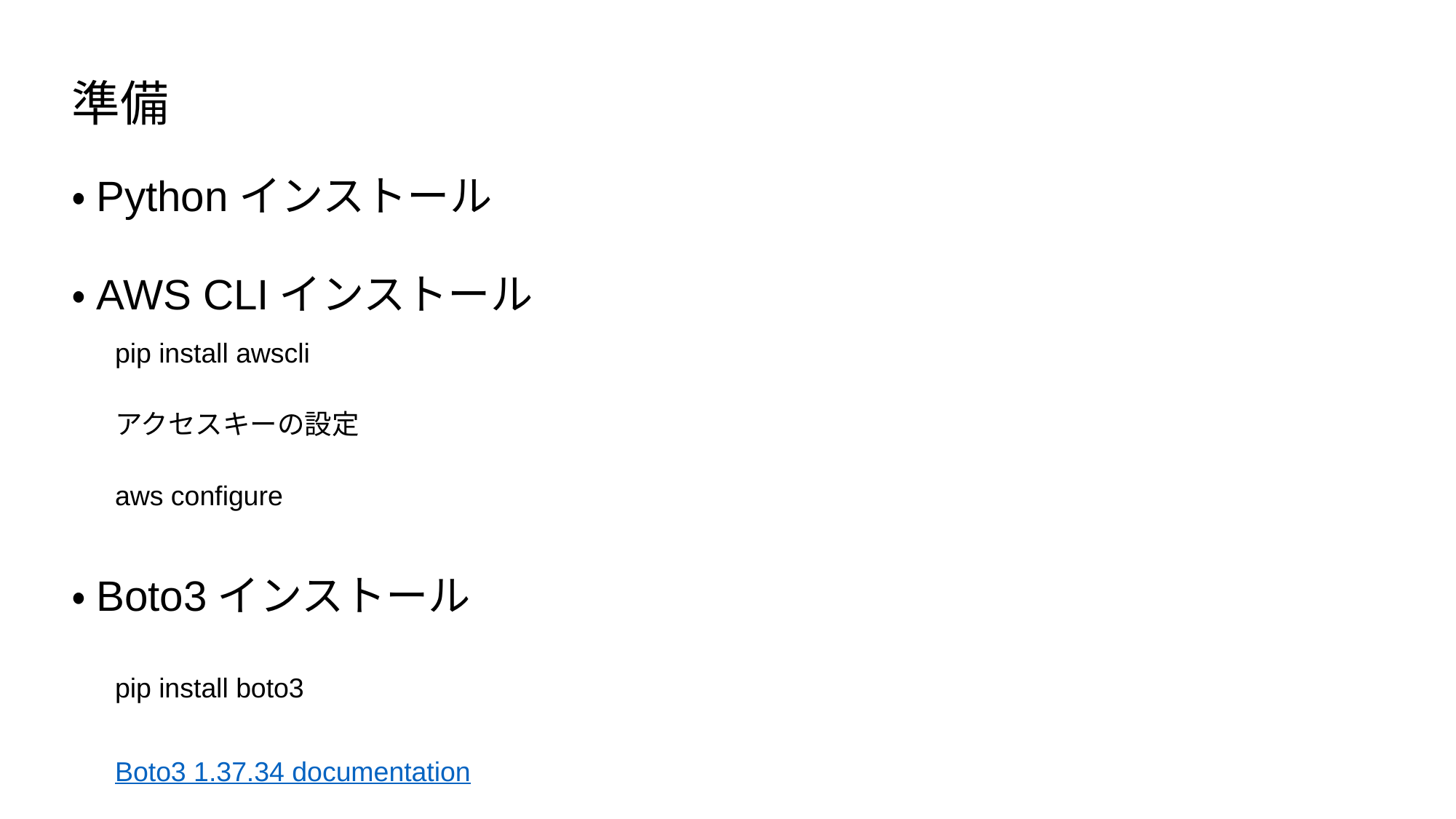

準備
・Pythonインストール
・AWS CLIインストール
pip install awscli
アクセスキーの設定
aws configure
・Boto3インストール
pip install boto3
Boto3 1.37.34 documentation